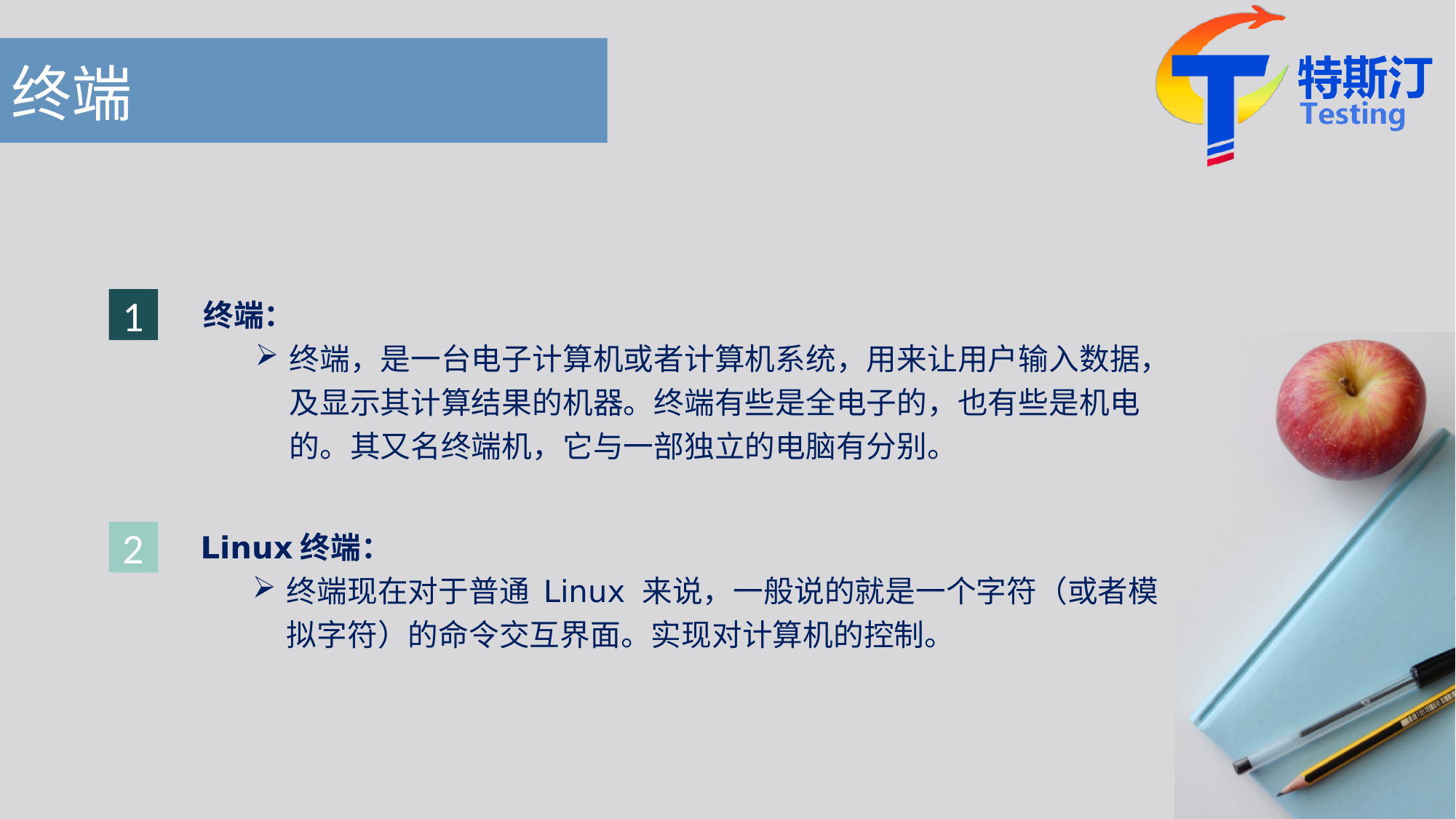

# 终端
1
终端：
终端，是一台电子计算机或者计算机系统，用来让用户输入数据，及显示其计算结果的机器。终端有些是全电子的，也有些是机电的。其又名终端机，它与一部独立的电脑有分别。
Linux终端：
终端现在对于普通 Linux 来说，一般说的就是一个字符（或者模拟字符）的命令交互界面。实现对计算机的控制。
2